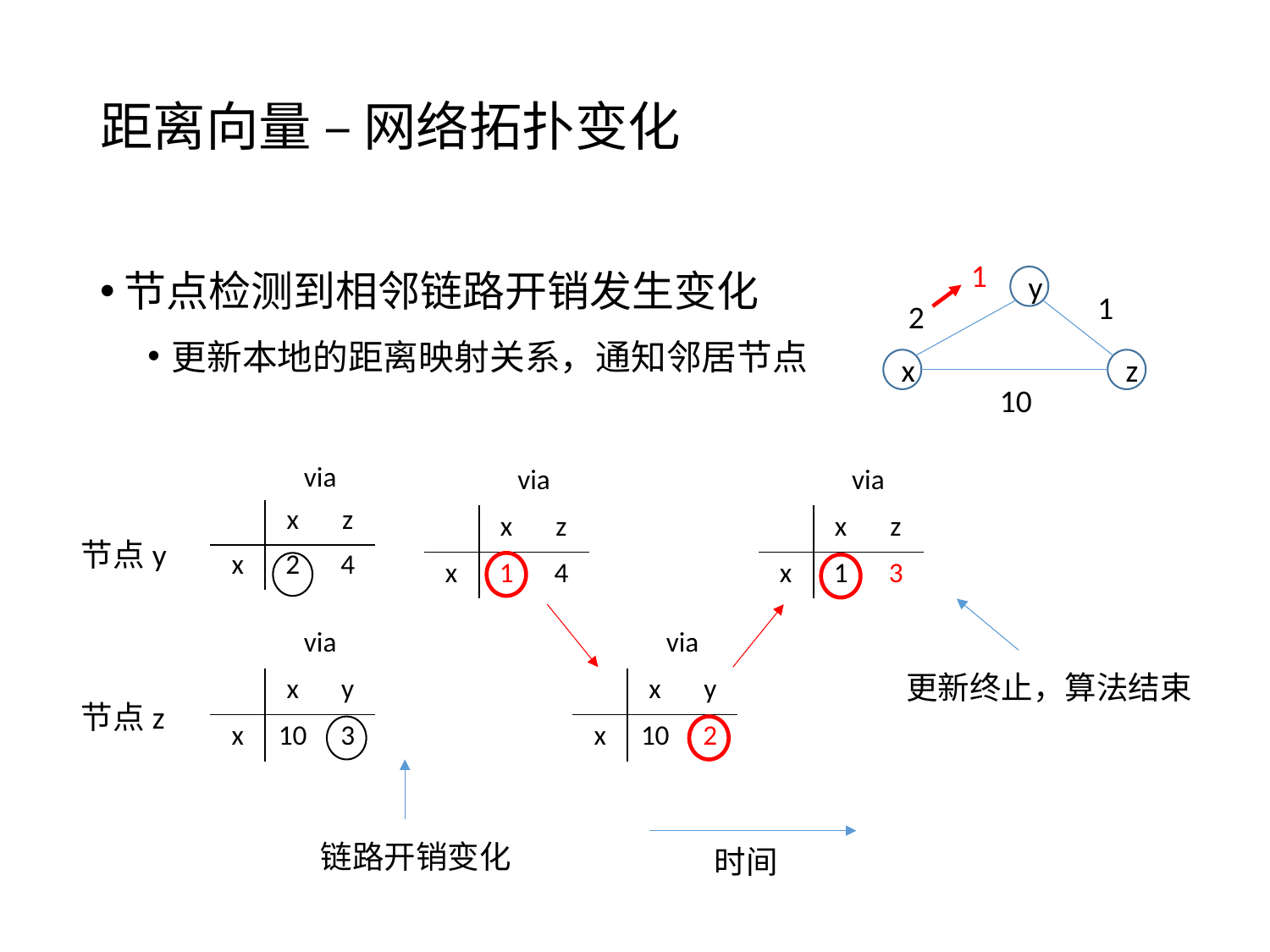

# 距离向量 – 网络拓扑变化
节点检测到相邻链路开销发生变化
更新本地的距离映射关系，通知邻居节点
1
y
1
2
x
z
10
|  | via |  |
| --- | --- | --- |
|  | x | z |
| x | 2 | 4 |
|  | via |  |
| --- | --- | --- |
|  | x | z |
| x | 1 | 4 |
|  | via |  |
| --- | --- | --- |
|  | x | z |
| x | 1 | 3 |
节点y

|  | via |  |
| --- | --- | --- |
|  | x | y |
| x | 10 | 3 |
|  | via |  |
| --- | --- | --- |
|  | x | y |
| x | 10 | 2 |
更新终止，算法结束
节点z

链路开销变化
时间
13